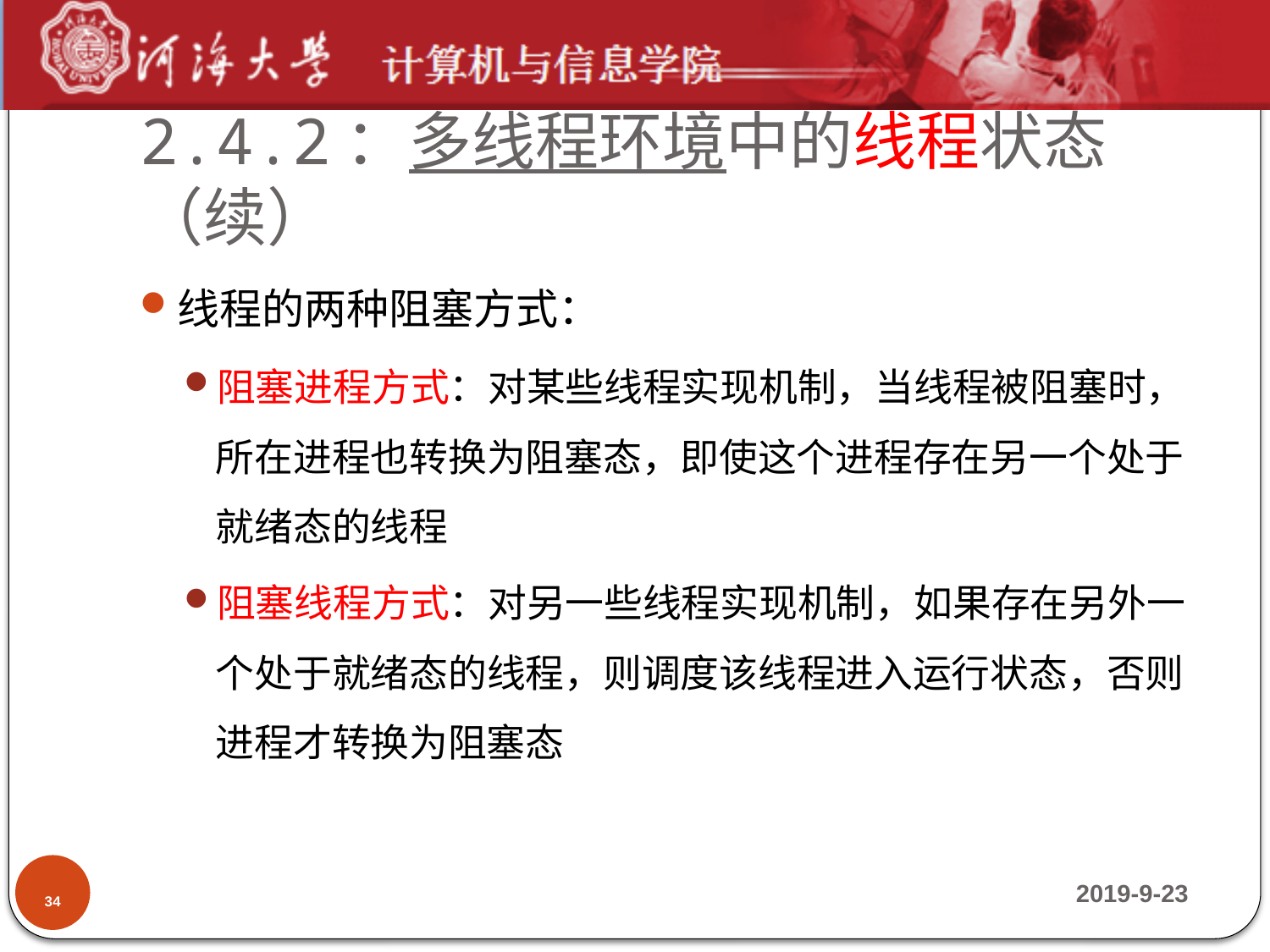

# 2.4.2：多线程环境中的线程状态（续）
线程的两种阻塞方式：
阻塞进程方式：对某些线程实现机制，当线程被阻塞时，所在进程也转换为阻塞态，即使这个进程存在另一个处于就绪态的线程
阻塞线程方式：对另一些线程实现机制，如果存在另外一个处于就绪态的线程，则调度该线程进入运行状态，否则进程才转换为阻塞态

34
2019-9-23